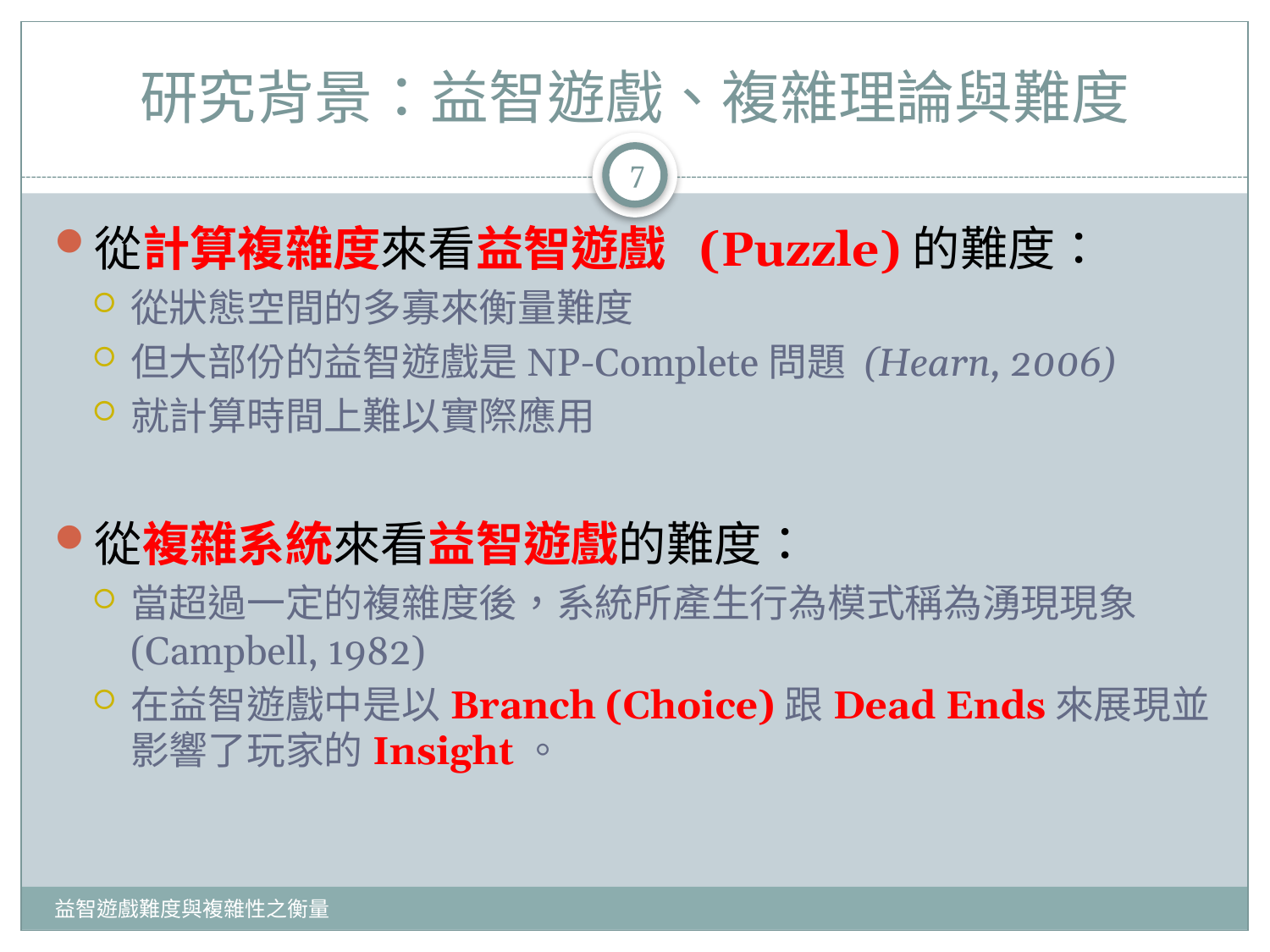

# 研究背景：益智遊戲、複雜理論與難度
7
從計算複雜度來看益智遊戲  (Puzzle)的難度：
從狀態空間的多寡來衡量難度
但大部份的益智遊戲是NP-Complete問題 (Hearn, 2006)
就計算時間上難以實際應用

從複雜系統來看益智遊戲的難度：
當超過一定的複雜度後，系統所產生行為模式稱為湧現現象(Campbell, 1982)
在益智遊戲中是以Branch (Choice)跟Dead Ends來展現並影響了玩家的Insight。

益智遊戲難度與複雜性之衡量